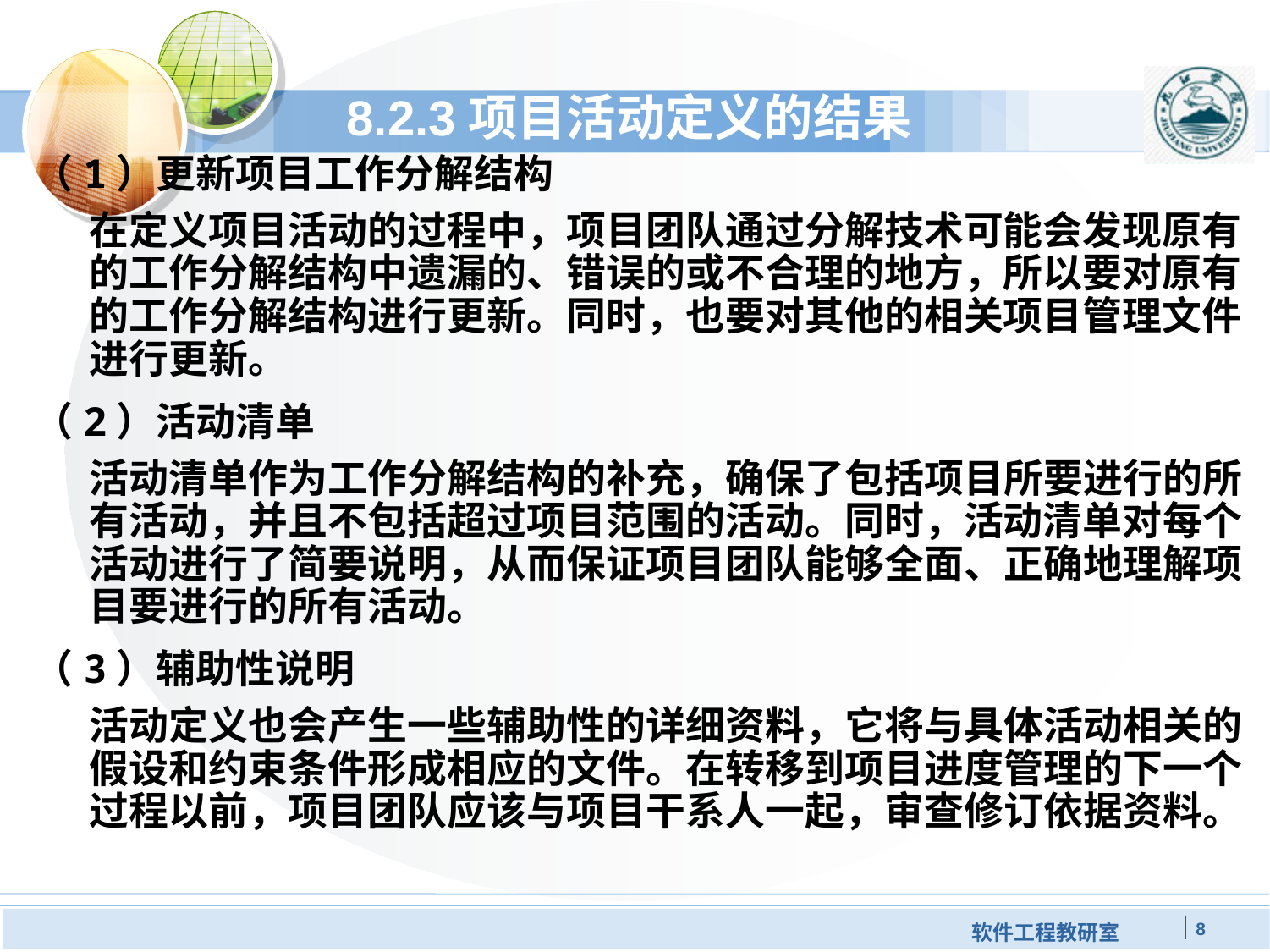

# 8.2.3项目活动定义的结果
（1）更新项目工作分解结构
在定义项目活动的过程中，项目团队通过分解技术可能会发现原有的工作分解结构中遗漏的、错误的或不合理的地方，所以要对原有的工作分解结构进行更新。同时，也要对其他的相关项目管理文件进行更新。
（2）活动清单
活动清单作为工作分解结构的补充，确保了包括项目所要进行的所有活动，并且不包括超过项目范围的活动。同时，活动清单对每个活动进行了简要说明，从而保证项目团队能够全面、正确地理解项目要进行的所有活动。
（3）辅助性说明
活动定义也会产生一些辅助性的详细资料，它将与具体活动相关的假设和约束条件形成相应的文件。在转移到项目进度管理的下一个过程以前，项目团队应该与项目干系人一起，审查修订依据资料。